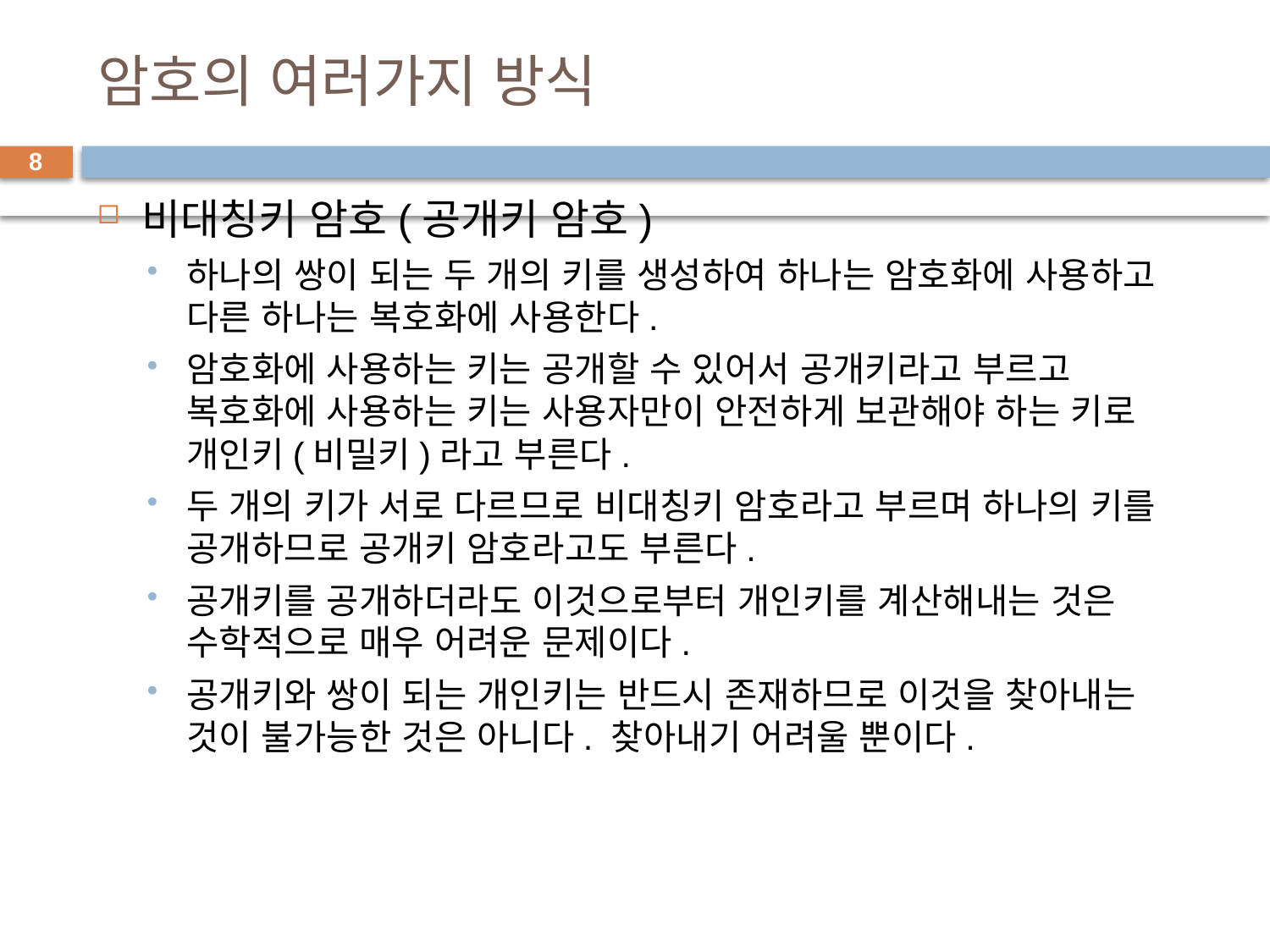

# 암호의 여러가지 방식
8
비대칭키 암호(공개키 암호)
하나의 쌍이 되는 두 개의 키를 생성하여 하나는 암호화에 사용하고 다른 하나는 복호화에 사용한다.
암호화에 사용하는 키는 공개할 수 있어서 공개키라고 부르고 복호화에 사용하는 키는 사용자만이 안전하게 보관해야 하는 키로 개인키(비밀키)라고 부른다.
두 개의 키가 서로 다르므로 비대칭키 암호라고 부르며 하나의 키를 공개하므로 공개키 암호라고도 부른다.
공개키를 공개하더라도 이것으로부터 개인키를 계산해내는 것은 수학적으로 매우 어려운 문제이다.
공개키와 쌍이 되는 개인키는 반드시 존재하므로 이것을 찾아내는 것이 불가능한 것은 아니다. 찾아내기 어려울 뿐이다.